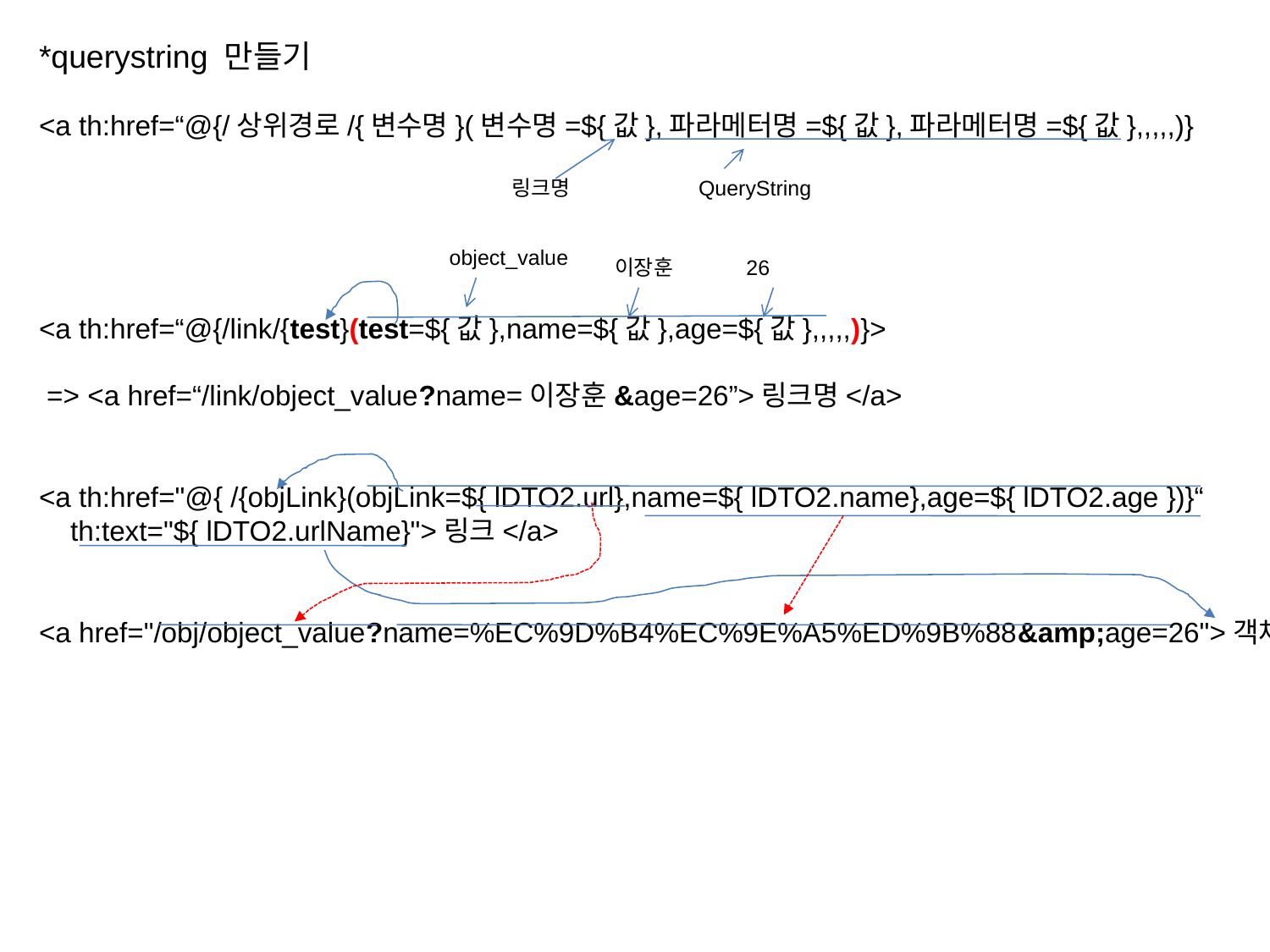

*querystring 만들기

<a th:href=“@{/상위경로/{변수명}(변수명=${값},파라메터명=${값},파라메터명=${값},,,,,)}

<a th:href=“@{/link/{test}(test=${값},name=${값},age=${값},,,,,)}>

 => <a href=“/link/object_value?name=이장훈&age=26”>링크명</a>

<a th:href="@{ /{objLink}(objLink=${ lDTO2.url},name=${ lDTO2.name},age=${ lDTO2.age })}“
    th:text="${ lDTO2.urlName}">링크</a>

<a href="/obj/object_value?name=%EC%9D%B4%EC%9E%A5%ED%9B%88&amp;age=26">객체 값 출력</a>

링크명
QueryString
object_value
이장훈
26